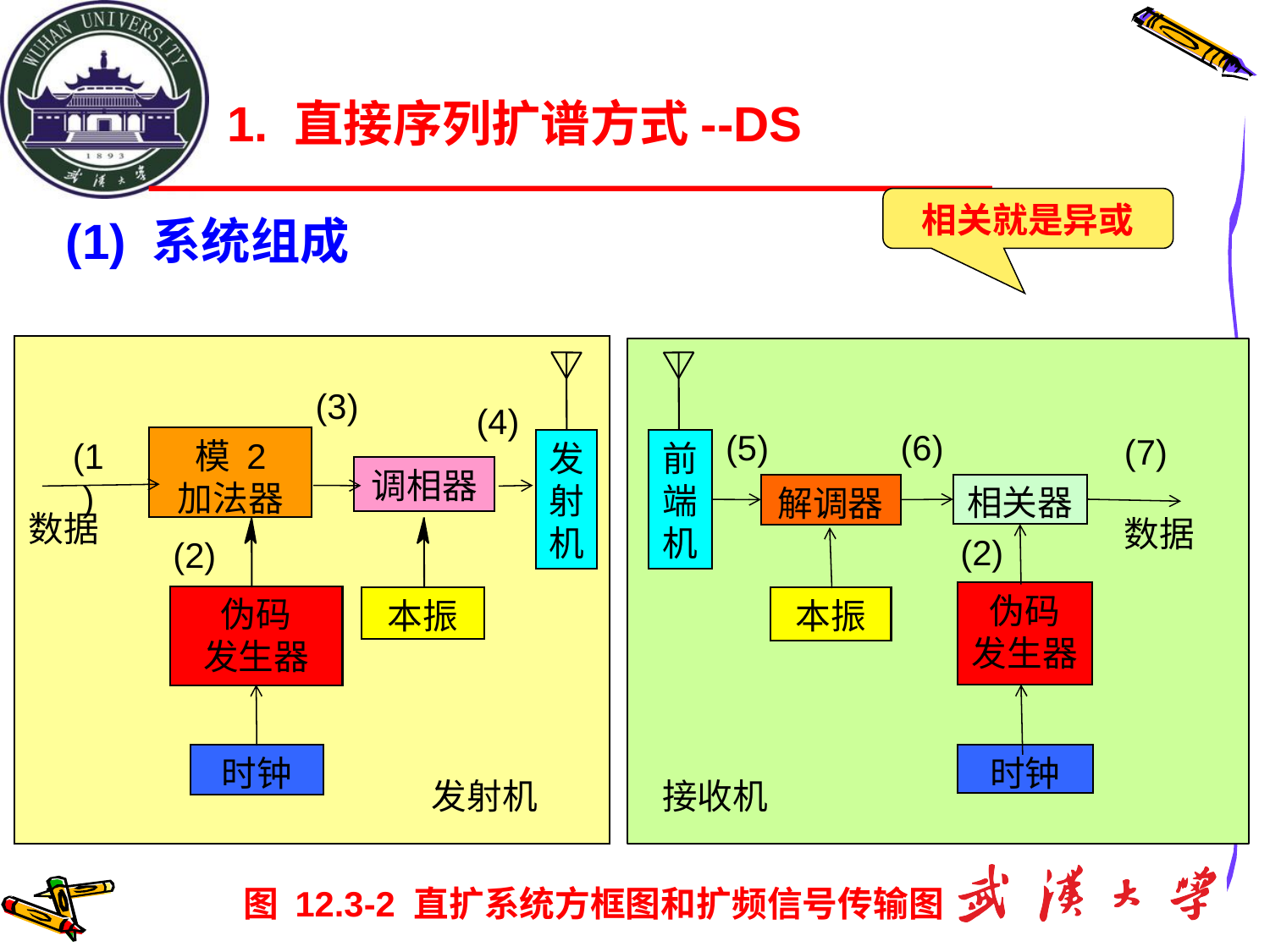

1. 直接序列扩谱方式--DS
相关就是异或
(1) 系统组成

模 2
加法器
发射机
前端机
调相器
相关器
解调器
数据
数据

伪码
发生器
伪码
发生器
本振
本振

时钟
时钟
发射机
接收机

(3)
(4)
(5)
(6)
(7)
(1)
(2)
(2)
图 12.3-2 直扩系统方框图和扩频信号传输图